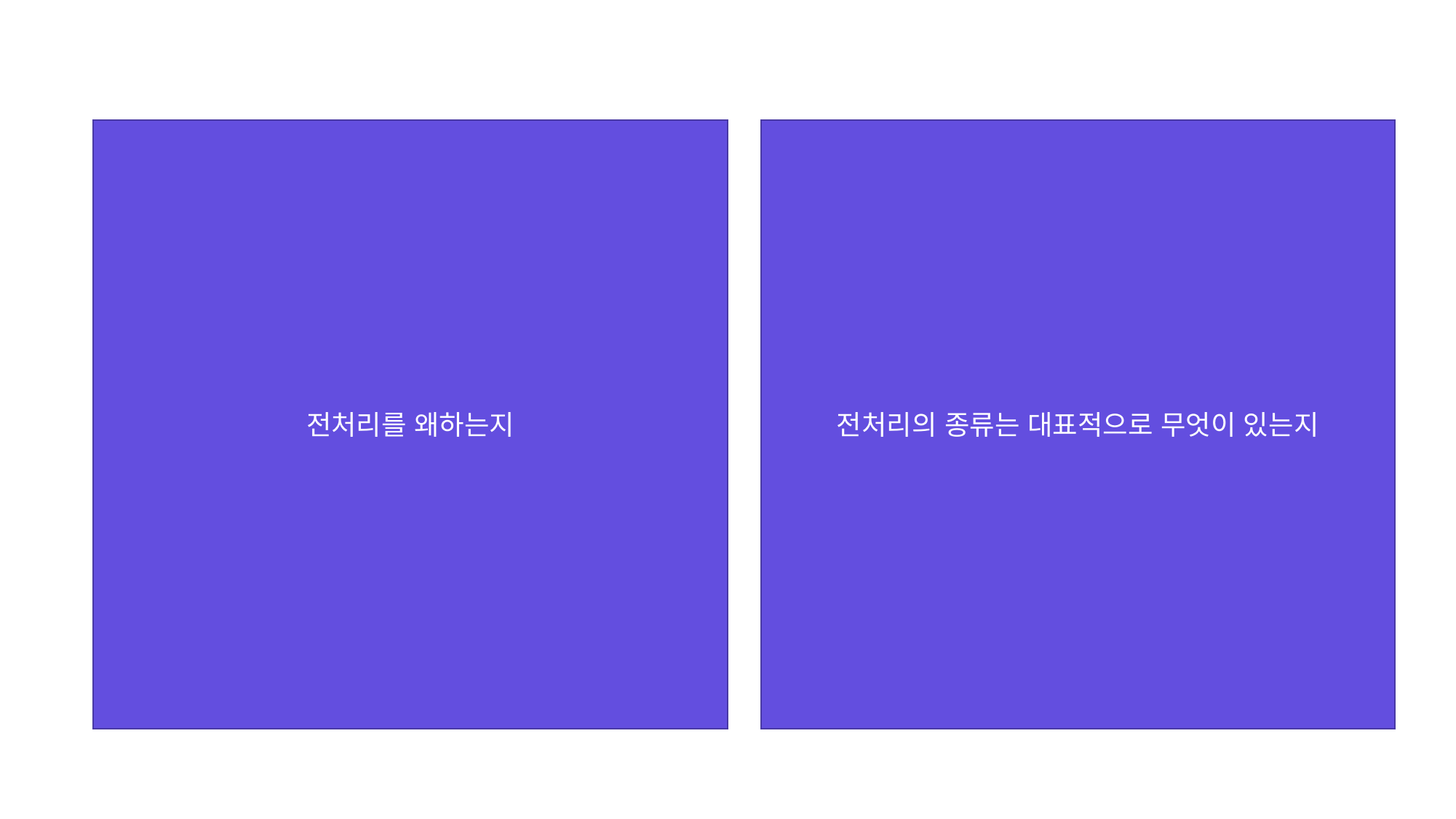

전처리를 왜하는지
전처리의 종류는 대표적으로 무엇이 있는지